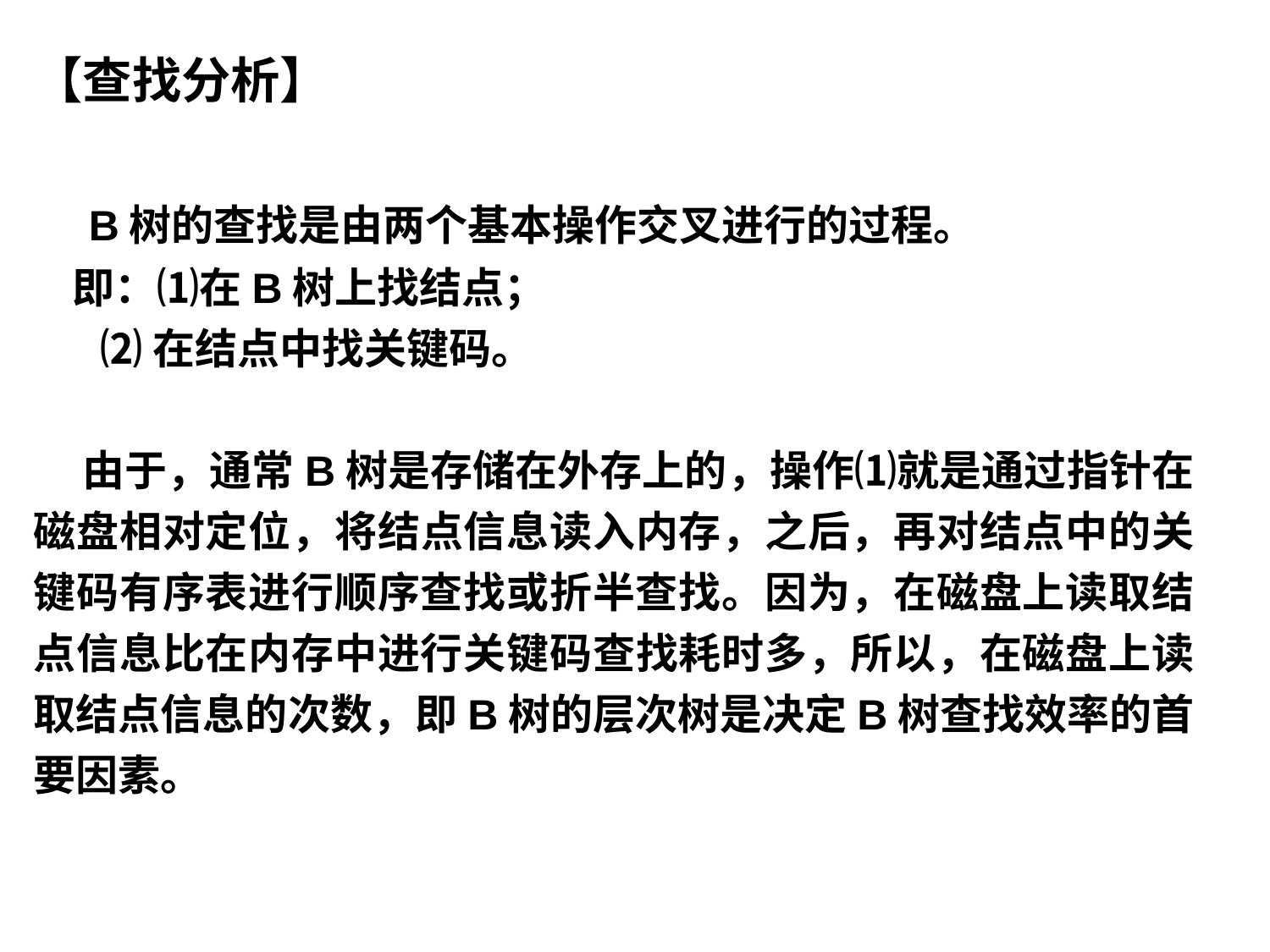

【查找分析】

    B树的查找是由两个基本操作交叉进行的过程。
   即：⑴在B树上找结点；
       ⑵在结点中找关键码。

    由于，通常B树是存储在外存上的，操作⑴就是通过指针在磁盘相对定位，将结点信息读入内存，之后，再对结点中的关键码有序表进行顺序查找或折半查找。因为，在磁盘上读取结点信息比在内存中进行关键码查找耗时多，所以，在磁盘上读取结点信息的次数，即B树的层次树是决定B树查找效率的首要因素。